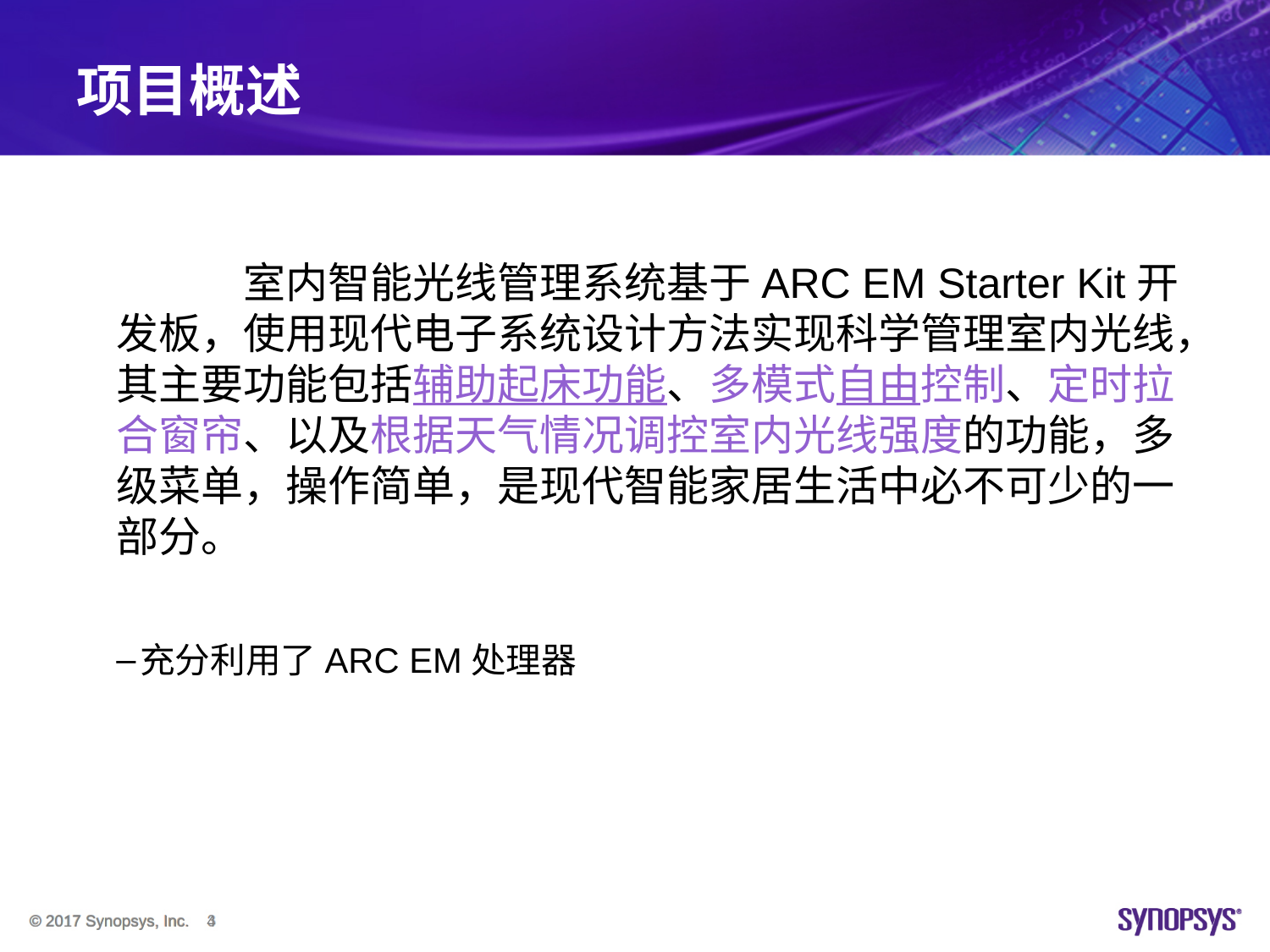

# 项目概述

	室内智能光线管理系统基于ARC EM Starter Kit开发板，使用现代电子系统设计方法实现科学管理室内光线，其主要功能包括辅助起床功能、多模式自由控制、定时拉合窗帘、以及根据天气情况调控室内光线强度的功能，多级菜单，操作简单，是现代智能家居生活中必不可少的一部分。

充分利用了ARC EM处理器